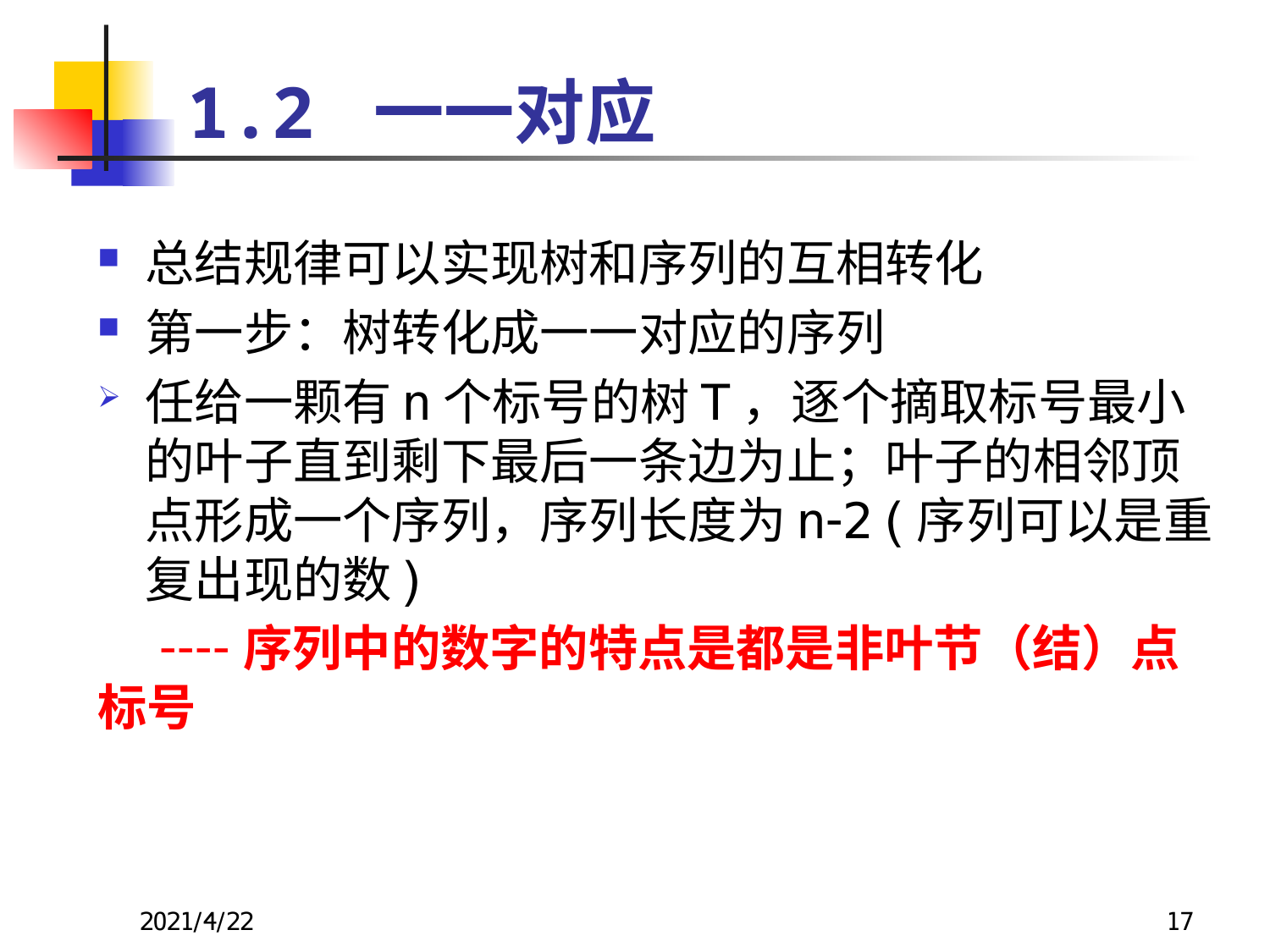

# 1.2 一一对应
总结规律可以实现树和序列的互相转化
第一步：树转化成一一对应的序列
任给一颗有n个标号的树T，逐个摘取标号最小的叶子直到剩下最后一条边为止；叶子的相邻顶点形成一个序列，序列长度为n-2 (序列可以是重复出现的数)
    ----序列中的数字的特点是都是非叶节（结）点标号

2021/4/22
17